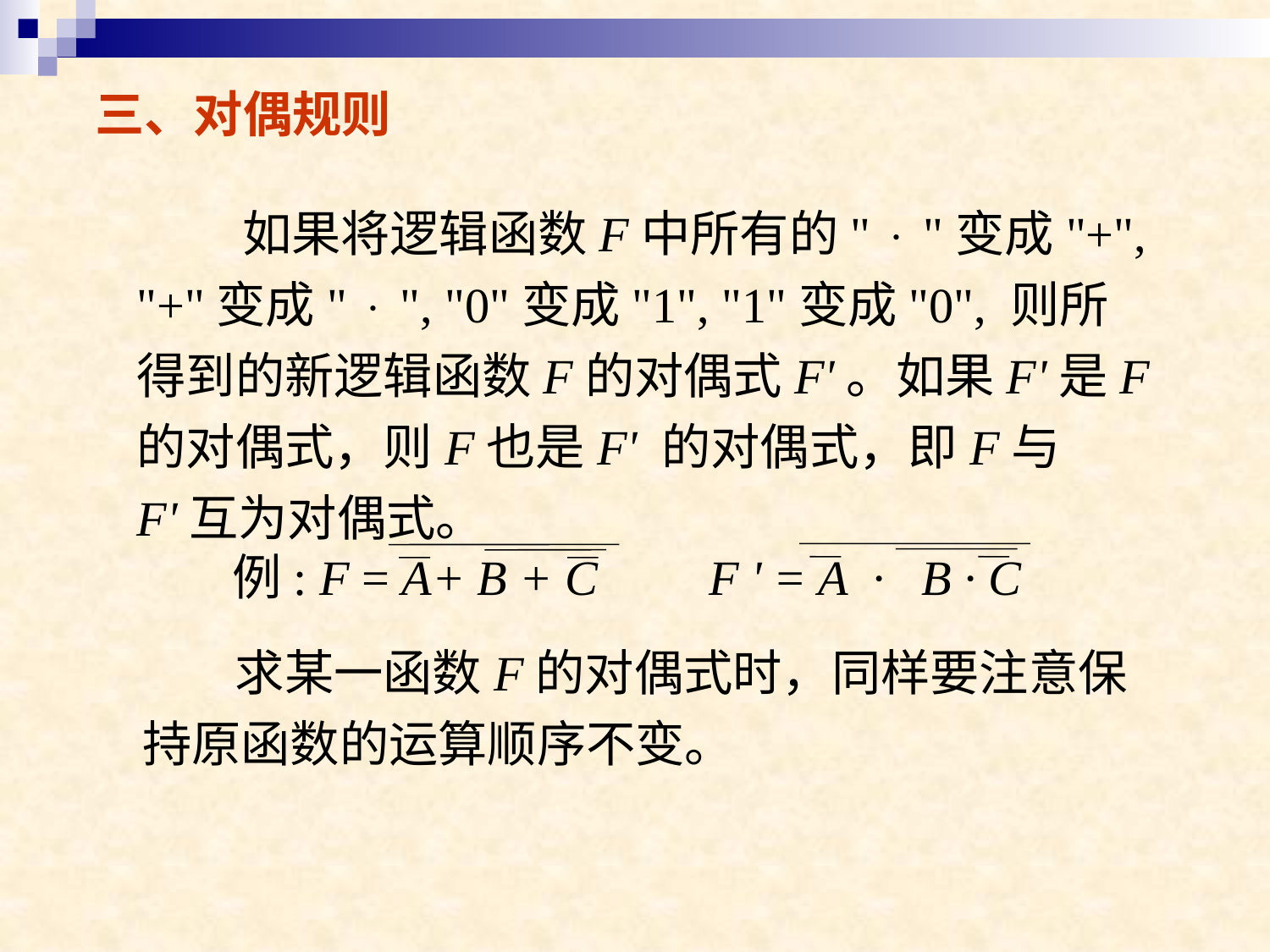

三、对偶规则
如果将逻辑函数F中所有的" ⋅ "变成"+", "+"变成" ⋅ ", "0"变成"1", "1"变成"0", 则所得到的新逻辑函数F的对偶式F'。如果F'是F的对偶式，则F也是F' 的对偶式，即F与F'互为对偶式。
例: F = A+ B + C         F ' = A  ·   B · C

求某一函数F的对偶式时，同样要注意保持原函数的运算顺序不变。